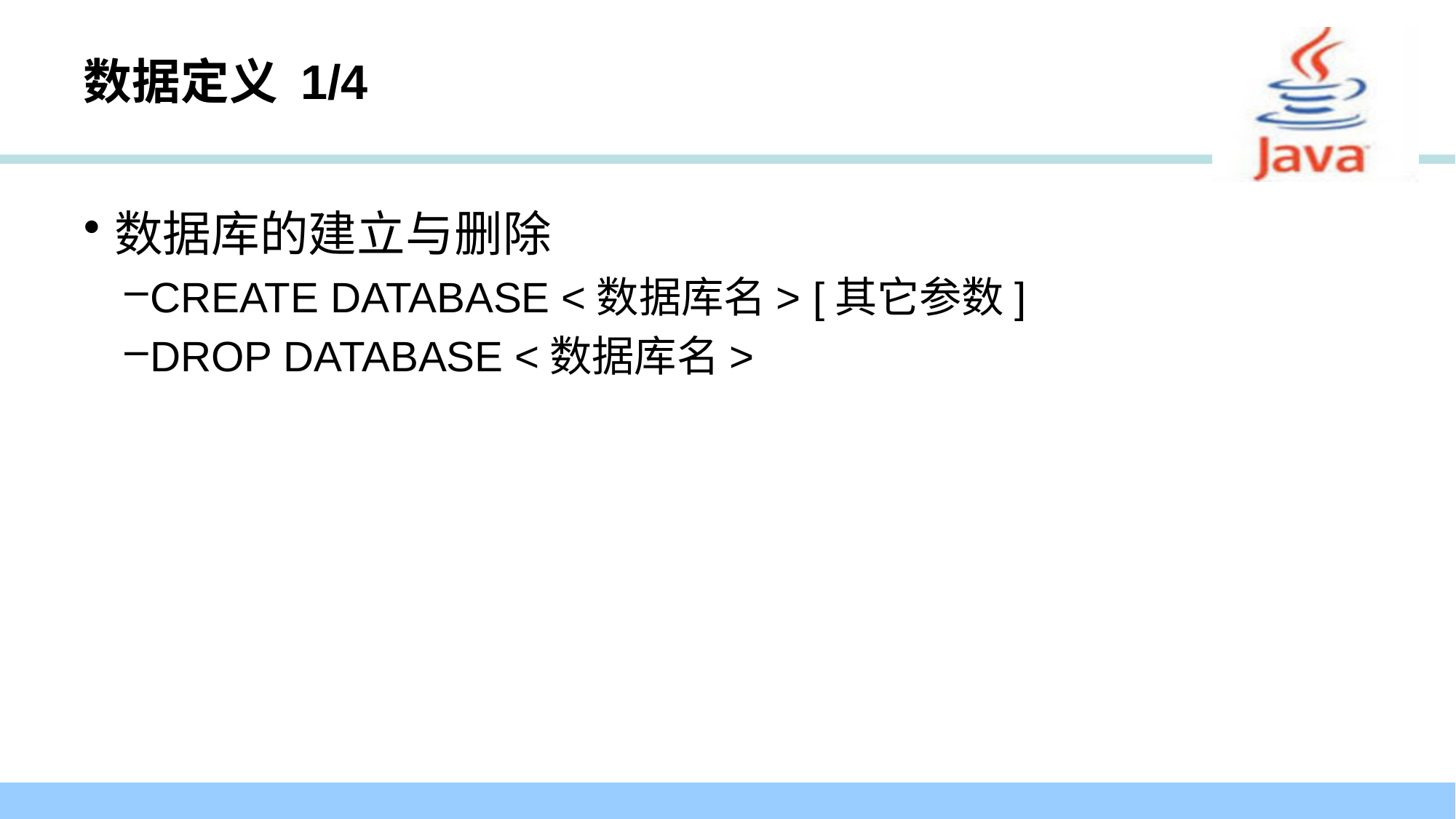

# 数据定义 1/4
数据库的建立与删除
CREATE DATABASE <数据库名> [其它参数]
DROP DATABASE <数据库名>